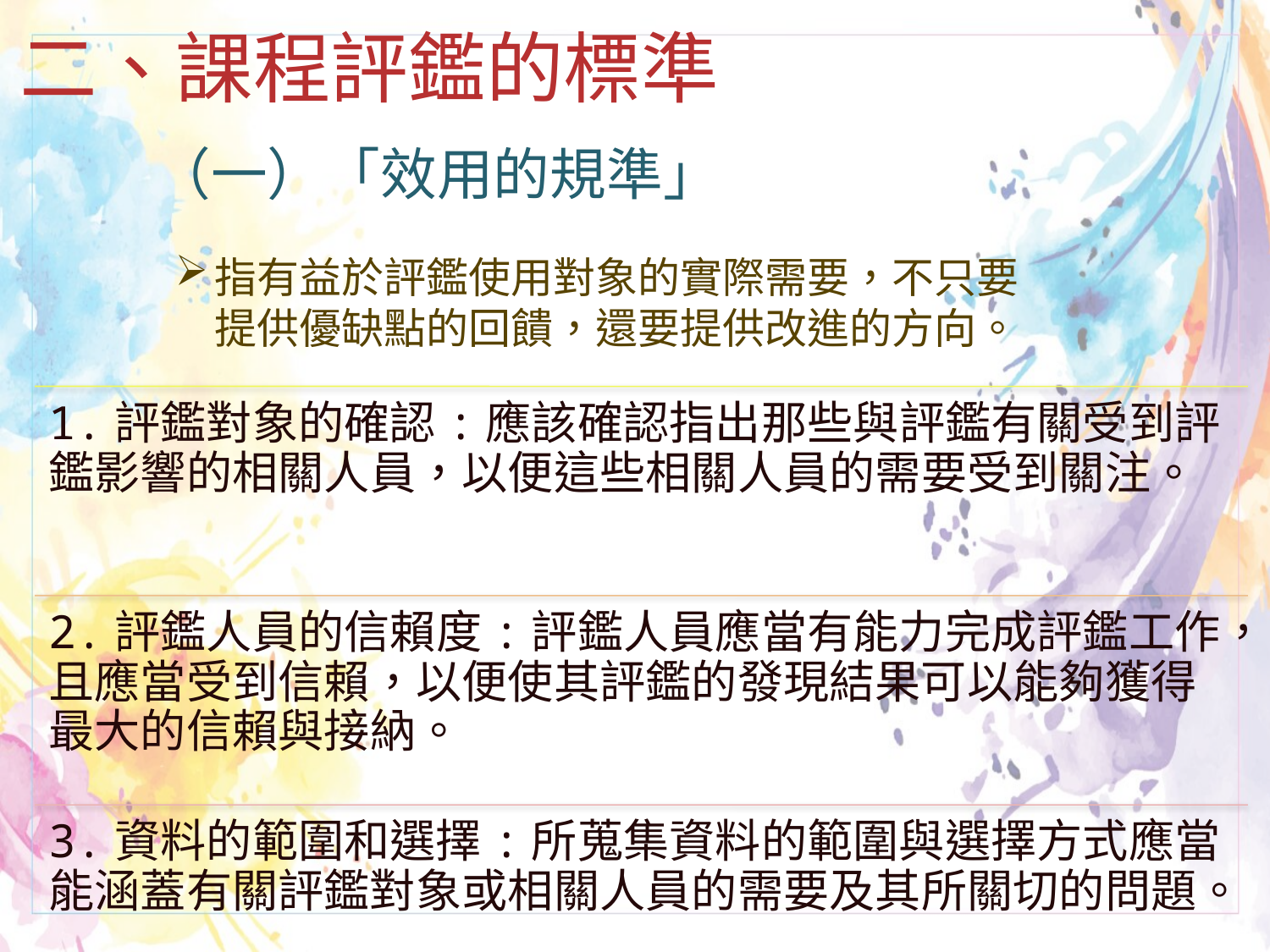

# 二、課程評鑑的標準
（一）「效用的規準」
指有益於評鑑使用對象的實際需要，不只要提供優缺點的回饋，還要提供改進的方向。
1.評鑑對象的確認:應該確認指出那些與評鑑有關受到評鑑影響的相關人員，以便這些相關人員的需要受到關注。
2.評鑑人員的信賴度:評鑑人員應當有能力完成評鑑工作，且應當受到信賴，以便使其評鑑的發現結果可以能夠獲得最大的信賴與接納。
3.資料的範圍和選擇:所蒐集資料的範圍與選擇方式應當能涵蓋有關評鑑對象或相關人員的需要及其所關切的問題。